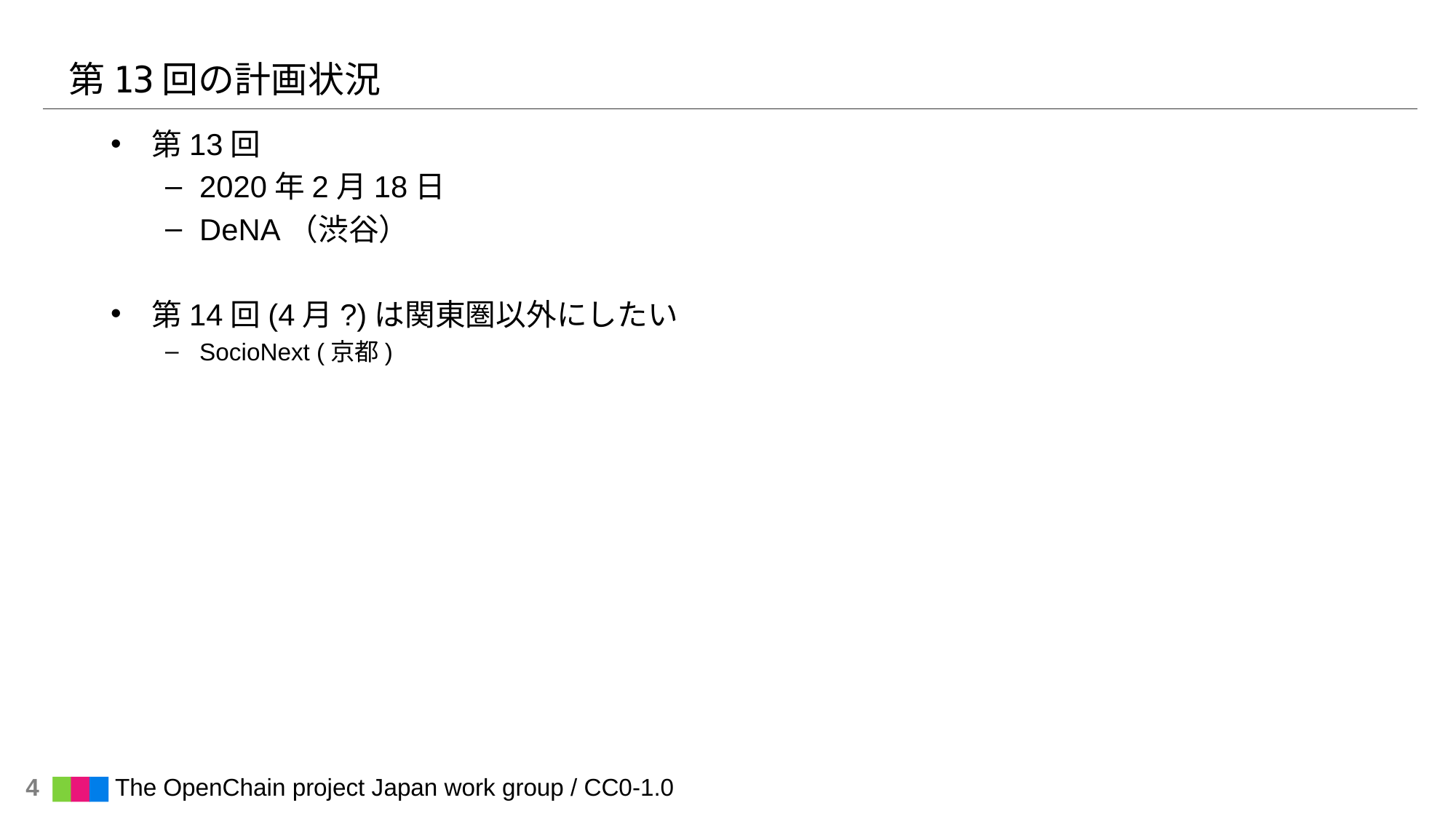

# 第13回の計画状況
第13回
2020年2月18日
DeNA（渋谷）

第14回(4月?)は関東圏以外にしたい
SocioNext (京都)